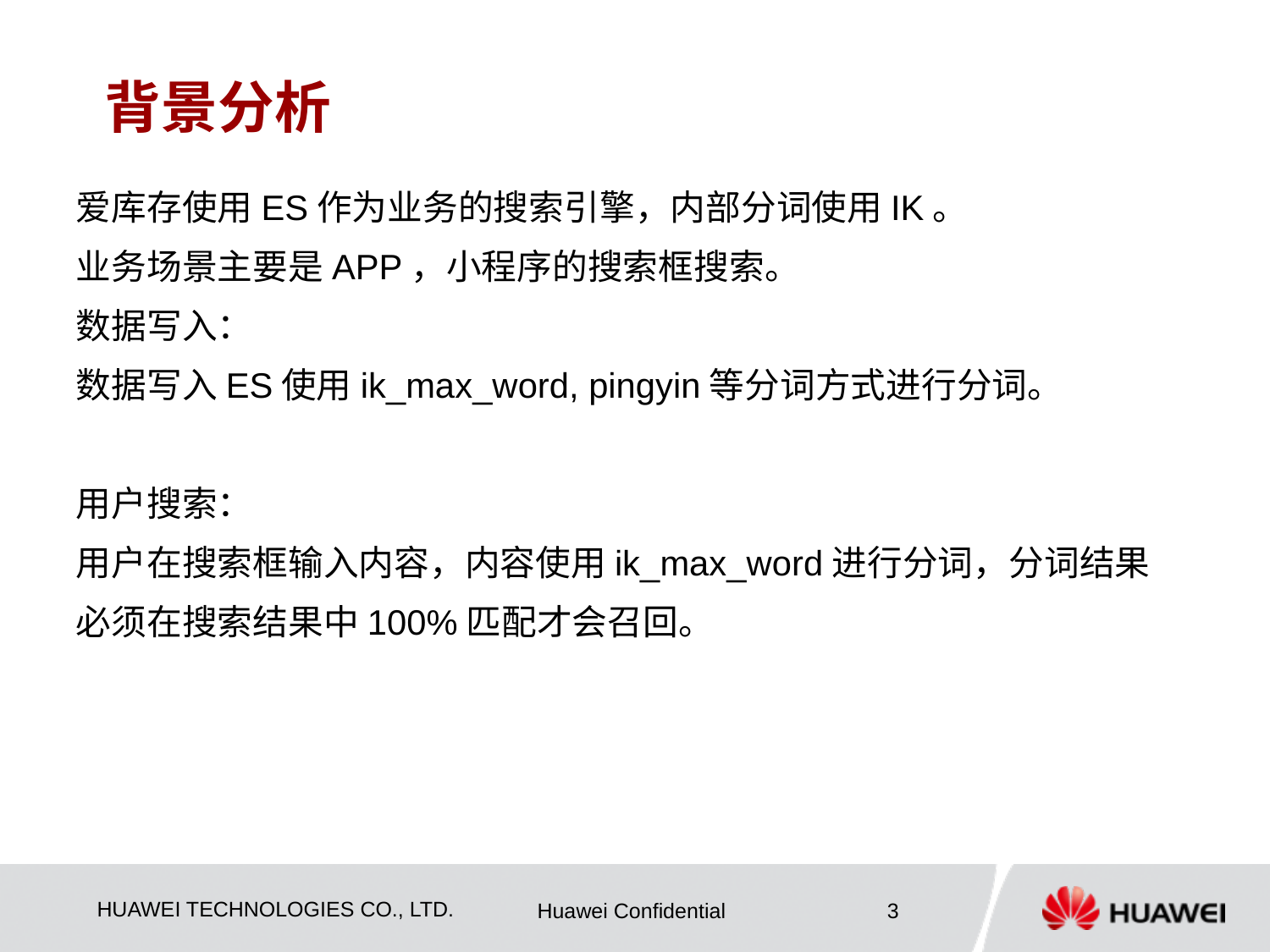

# 背景分析
爱库存使用ES作为业务的搜索引擎，内部分词使用IK。
业务场景主要是APP，小程序的搜索框搜索。
数据写入：
数据写入ES使用ik_max_word, pingyin等分词方式进行分词。

用户搜索：
用户在搜索框输入内容，内容使用ik_max_word进行分词，分词结果必须在搜索结果中100%匹配才会召回。